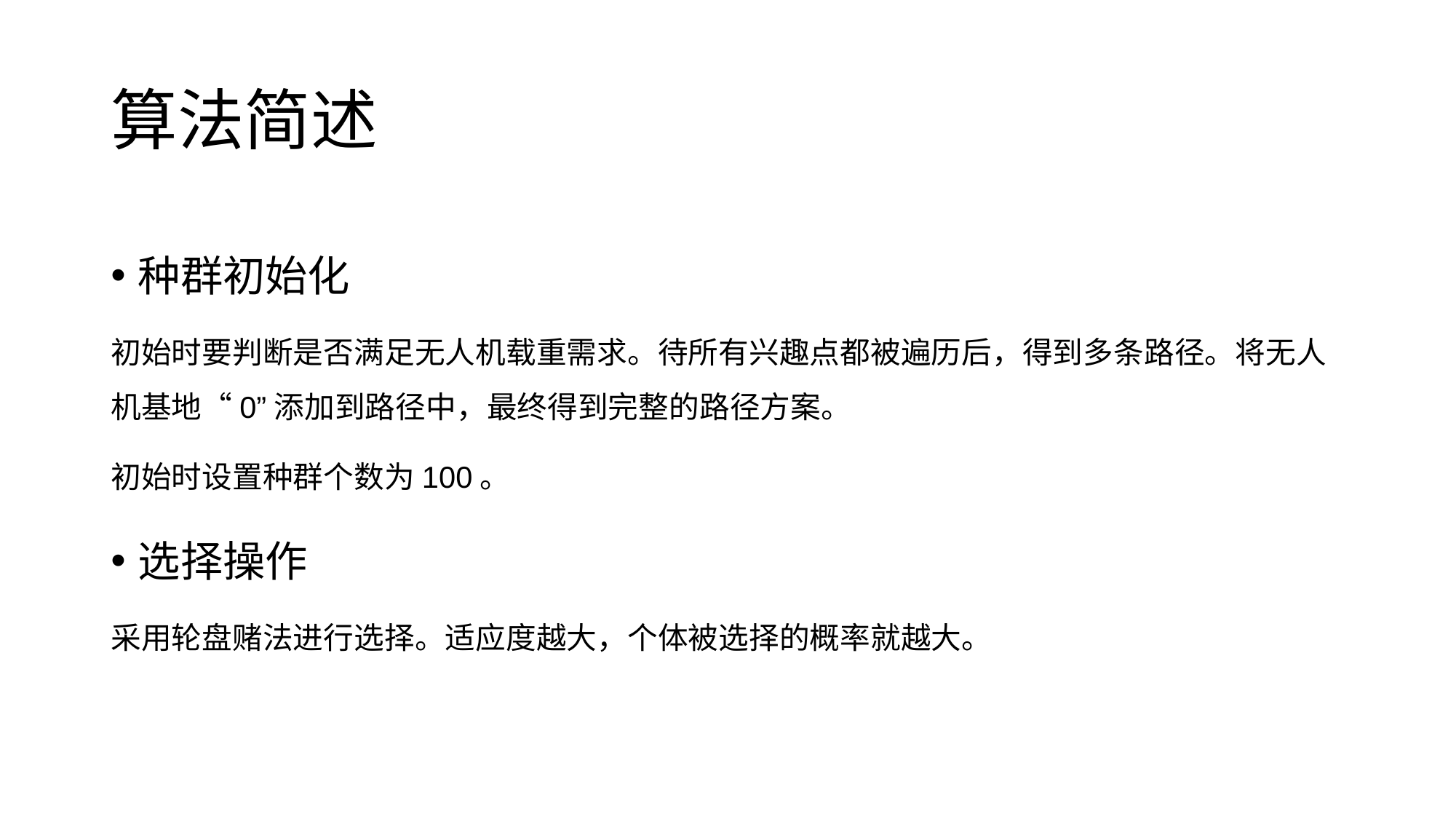

# 算法简述
种群初始化
初始时要判断是否满足无人机载重需求。待所有兴趣点都被遍历后，得到多条路径。将无人机基地“0”添加到路径中，最终得到完整的路径方案。
初始时设置种群个数为100。
选择操作
采用轮盘赌法进行选择。适应度越大，个体被选择的概率就越大。